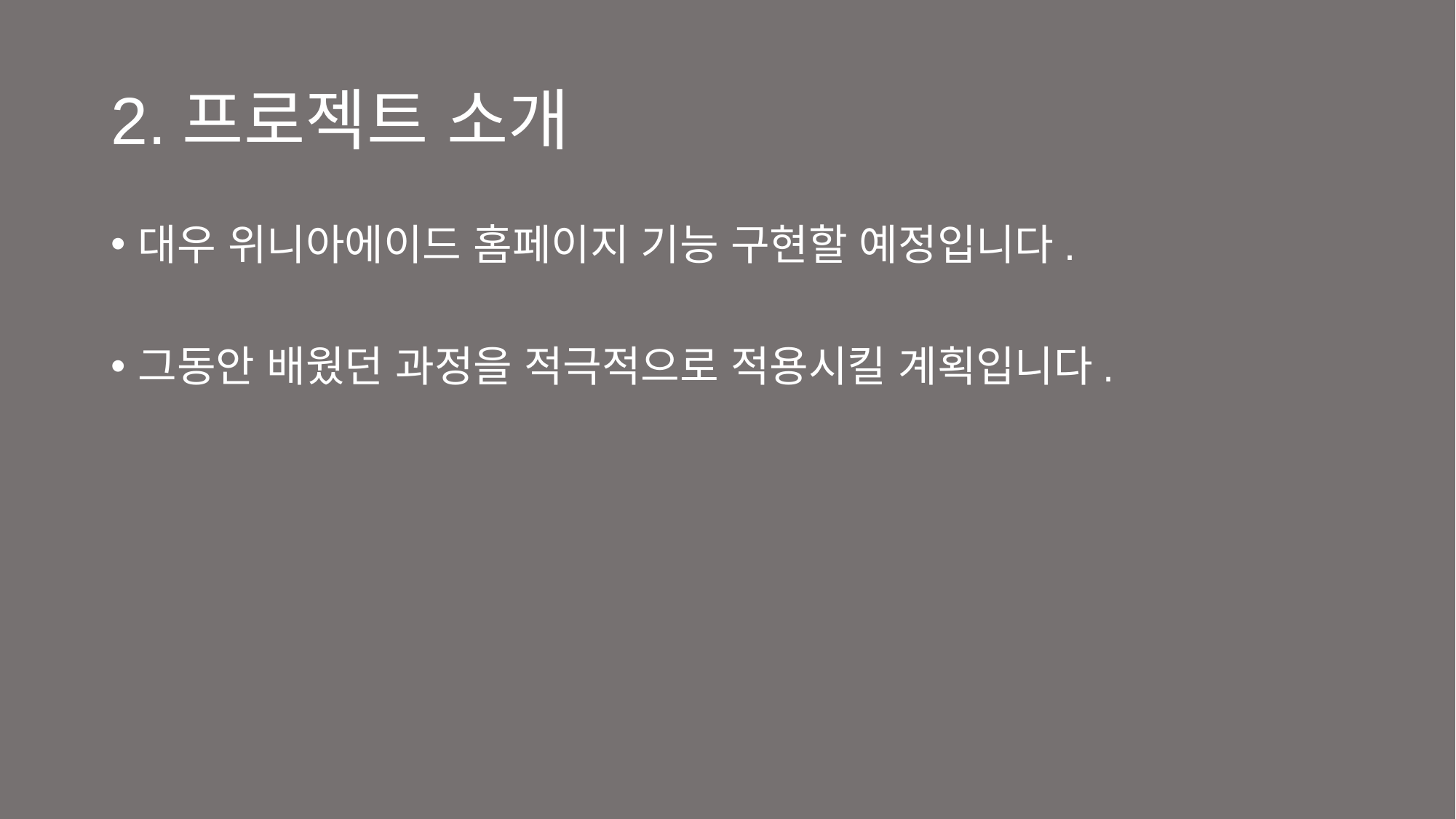

# 2.프로젝트 소개
대우 위니아에이드 홈페이지 기능 구현할 예정입니다.

그동안 배웠던 과정을 적극적으로 적용시킬 계획입니다.